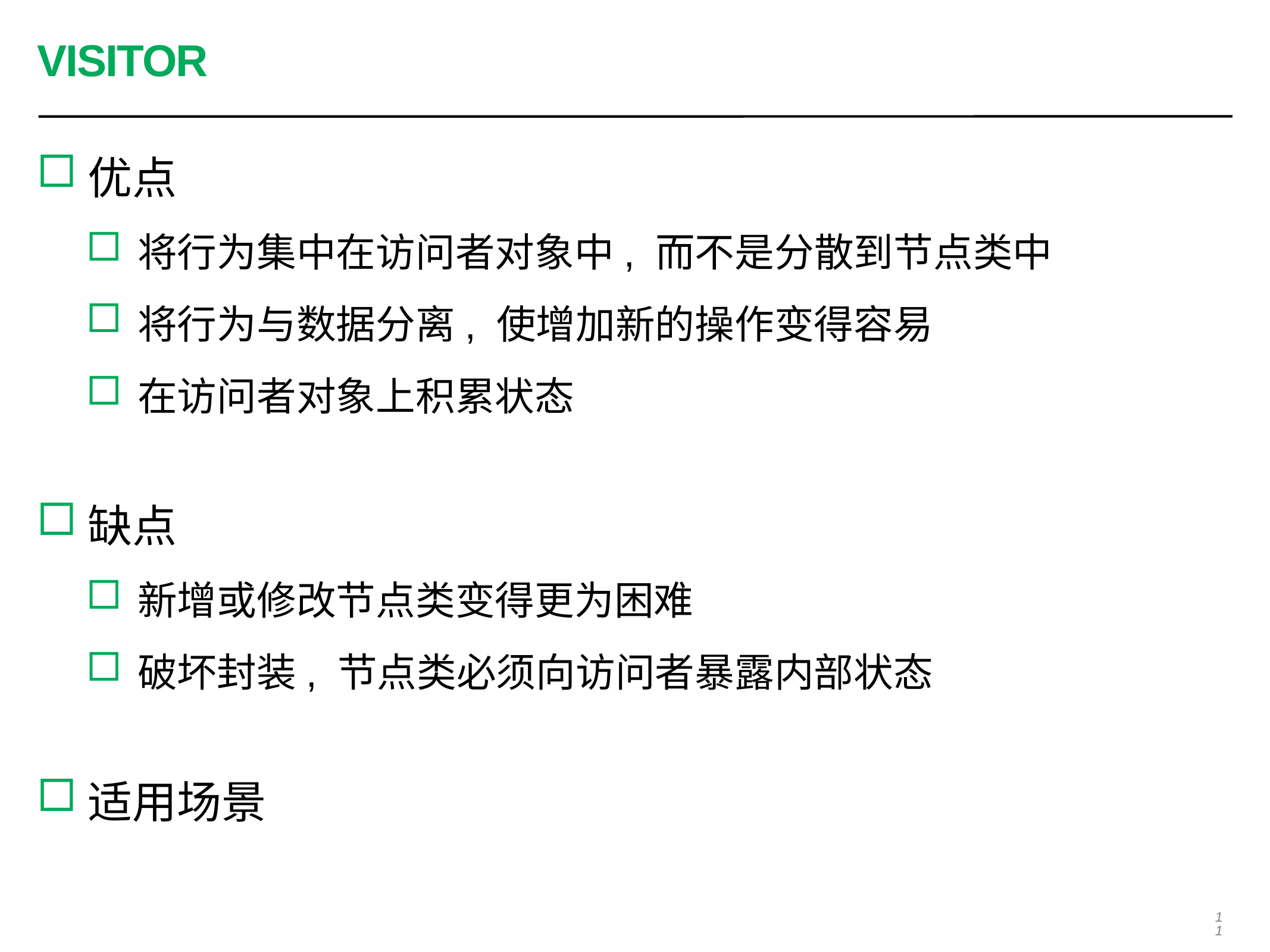

# Visitor
优点
将行为集中在访问者对象中, 而不是分散到节点类中
将行为与数据分离, 使增加新的操作变得容易
在访问者对象上积累状态

缺点
新增或修改节点类变得更为困难
破坏封装, 节点类必须向访问者暴露内部状态

适用场景

11